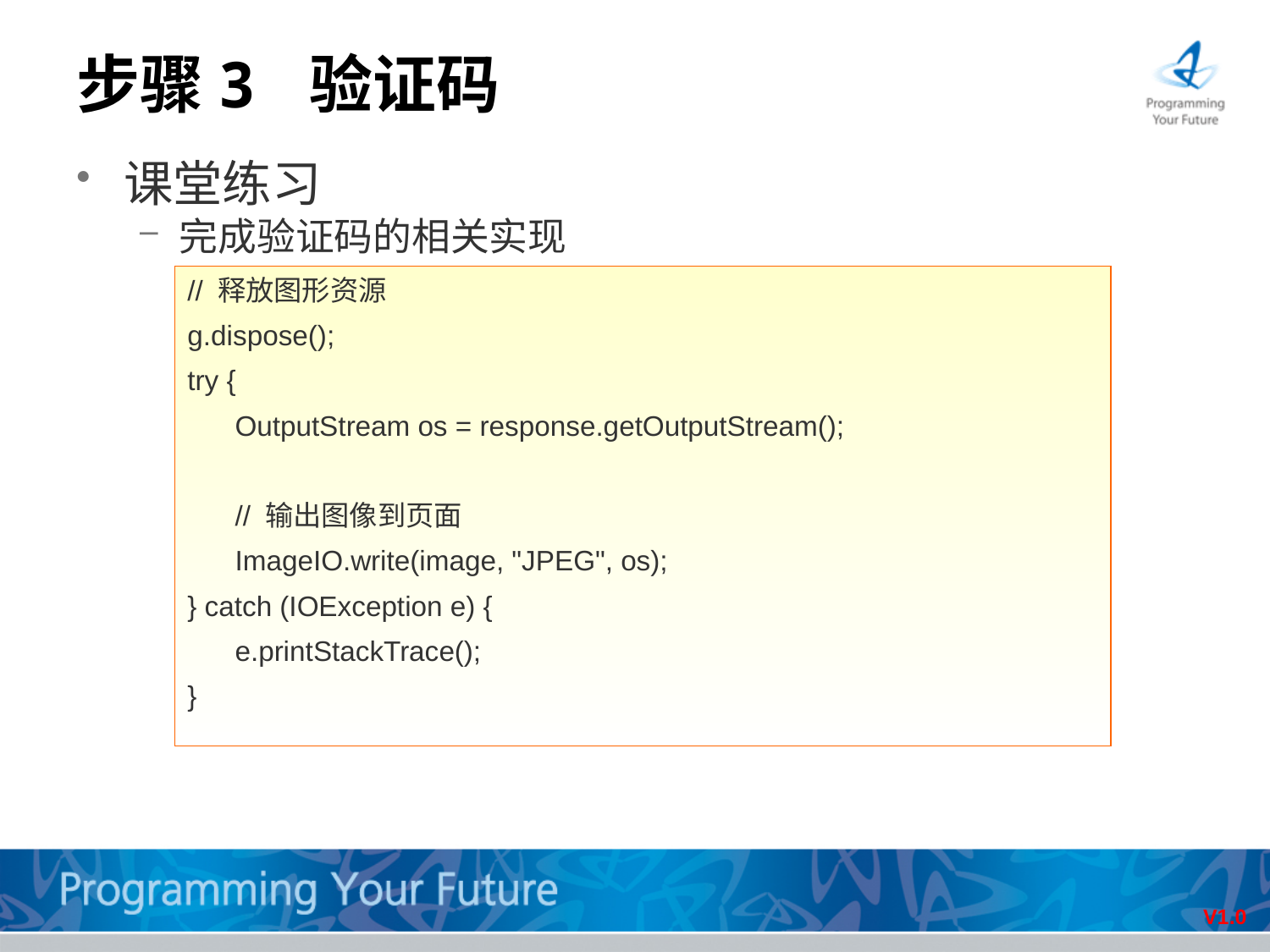

# 步骤3 验证码
课堂练习
完成验证码的相关实现
// 释放图形资源
g.dispose();
try {
	OutputStream os = response.getOutputStream();

	// 输出图像到页面
	ImageIO.write(image, "JPEG", os);
} catch (IOException e) {
	e.printStackTrace();
}